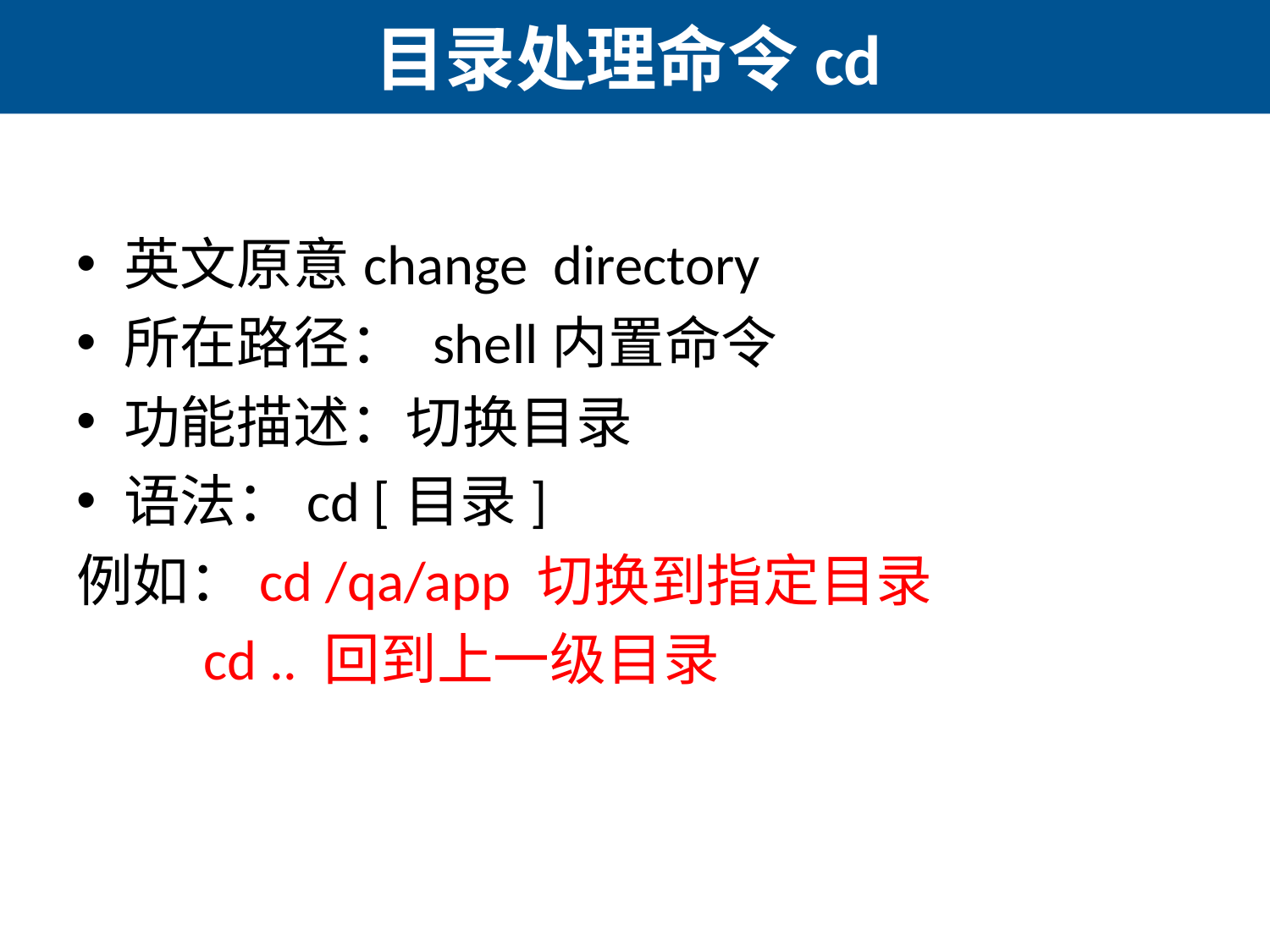

# 目录处理命令cd
英文原意change  directory
所在路径： shell内置命令
功能描述：切换目录
语法：cd [目录]
例如：cd /qa/app 切换到指定目录
	cd .. 回到上一级目录